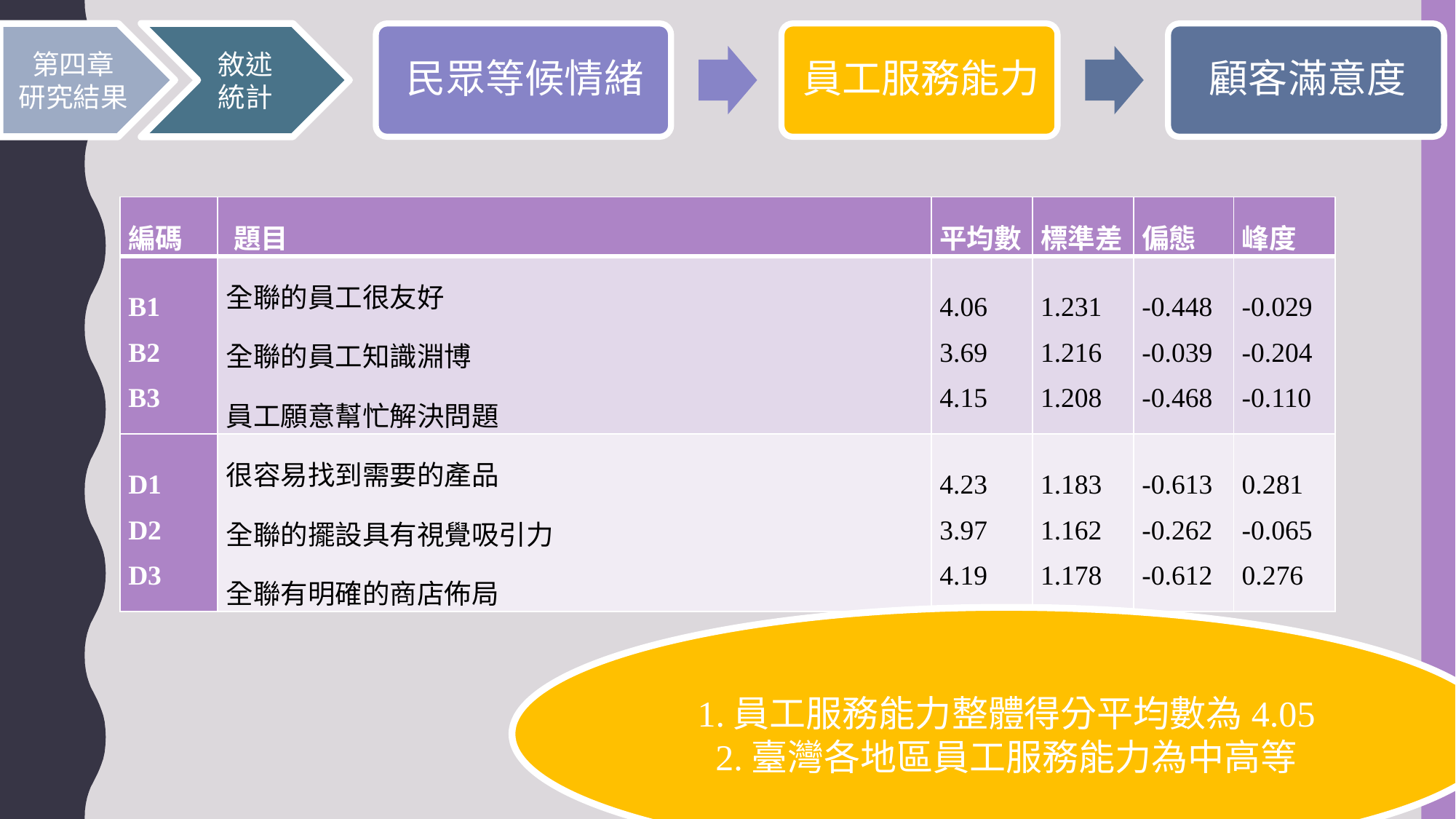

敘述統計
第四章
研究結果
民眾等候情緒

員工服務能力

顧客滿意度
| 編碼 | 題目 | 平均數 | 標準差 | 偏態 | 峰度 |
| --- | --- | --- | --- | --- | --- |
| B1 B2 B3 | 全聯的員工很友好 全聯的員工知識淵博 員工願意幫忙解決問題 | 4.06 3.69 4.15 | 1.231 1.216 1.208 | -0.448 -0.039 -0.468 | -0.029 -0.204 -0.110 |
| D1 D2 D3 | 很容易找到需要的產品 全聯的擺設具有視覺吸引力 全聯有明確的商店佈局 | 4.23 3.97 4.19 | 1.183 1.162 1.178 | -0.613 -0.262 -0.612 | 0.281 -0.065 0.276 |
1.員工服務能力整體得分平均數為4.05
2.臺灣各地區員工服務能力為中高等